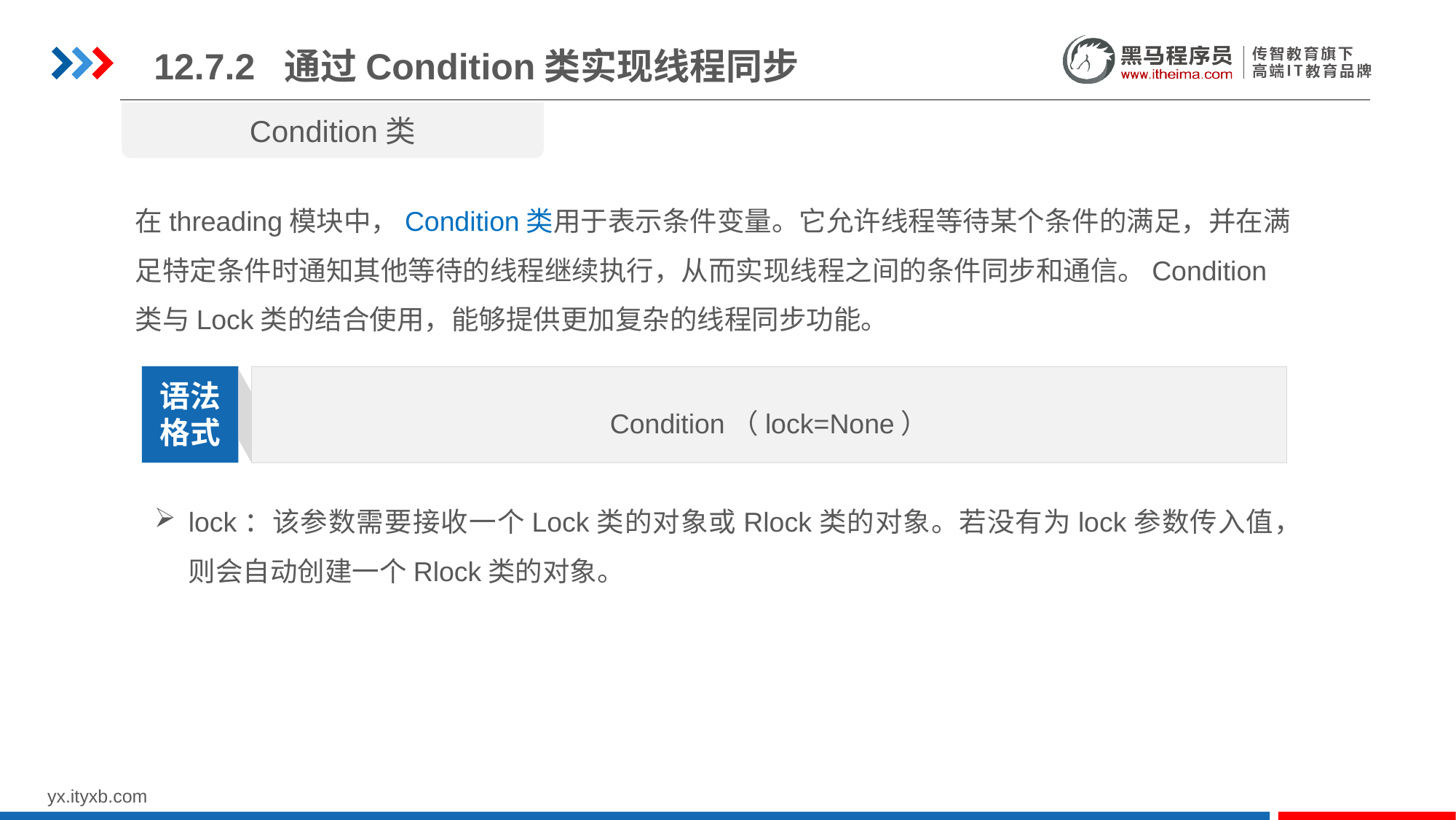

12.7.2  通过Condition类实现线程同步

Condition类
在threading模块中，Condition类用于表示条件变量。它允许线程等待某个条件的满足，并在满足特定条件时通知其他等待的线程继续执行，从而实现线程之间的条件同步和通信。Condition类与Lock类的结合使用，能够提供更加复杂的线程同步功能。

Condition（lock=None）

语法
格式
lock：该参数需要接收一个Lock类的对象或Rlock类的对象。若没有为lock参数传入值，则会自动创建一个Rlock类的对象。